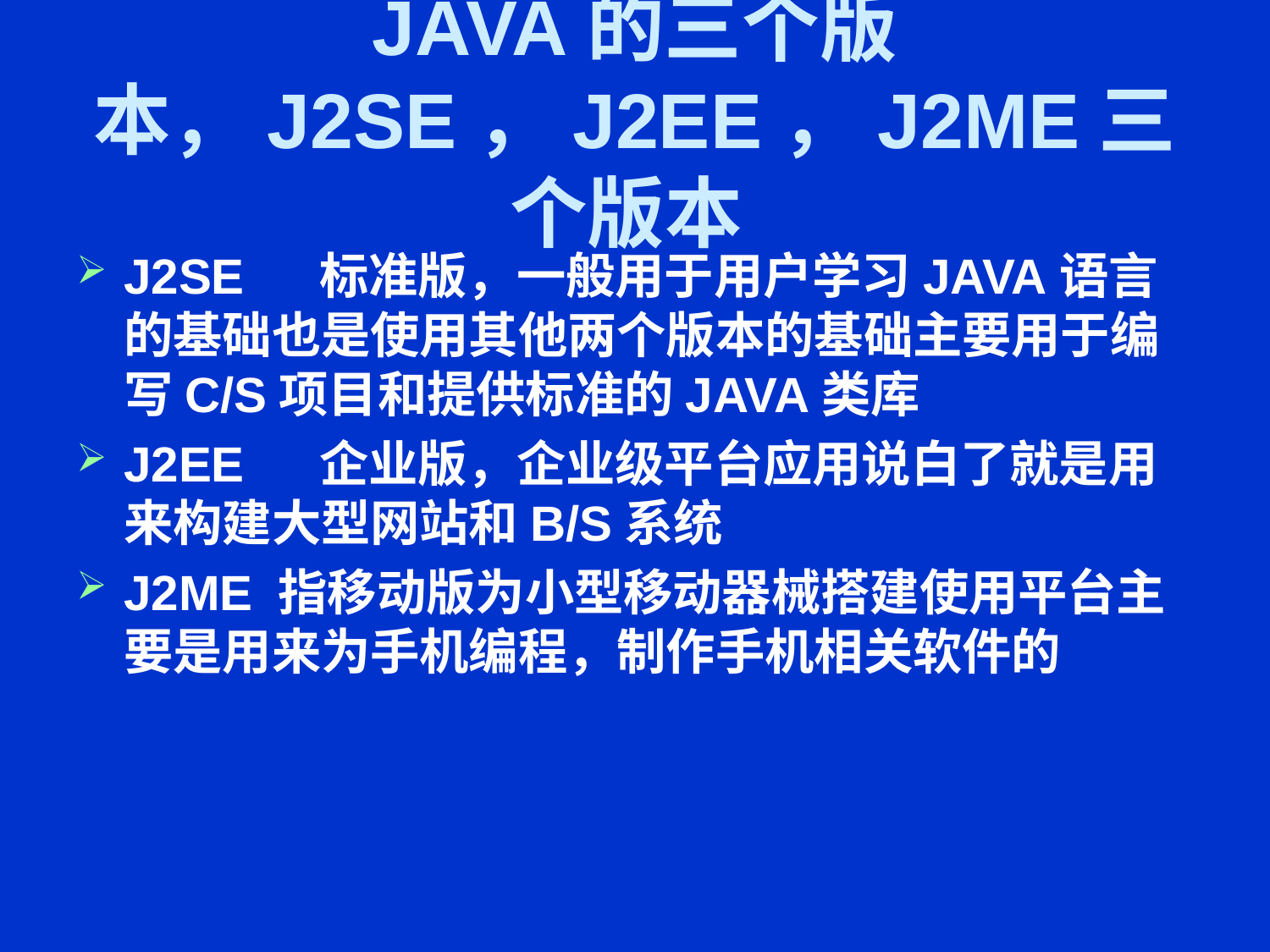

# JAVA的三个版本，J2SE，J2EE，J2ME三个版本
J2SE 　标准版，一般用于用户学习JAVA语言的基础也是使用其他两个版本的基础主要用于编写C/S项目和提供标准的JAVA类库
J2EE 　企业版，企业级平台应用说白了就是用来构建大型网站和B/S系统
J2ME 指移动版为小型移动器械搭建使用平台主要是用来为手机编程，制作手机相关软件的